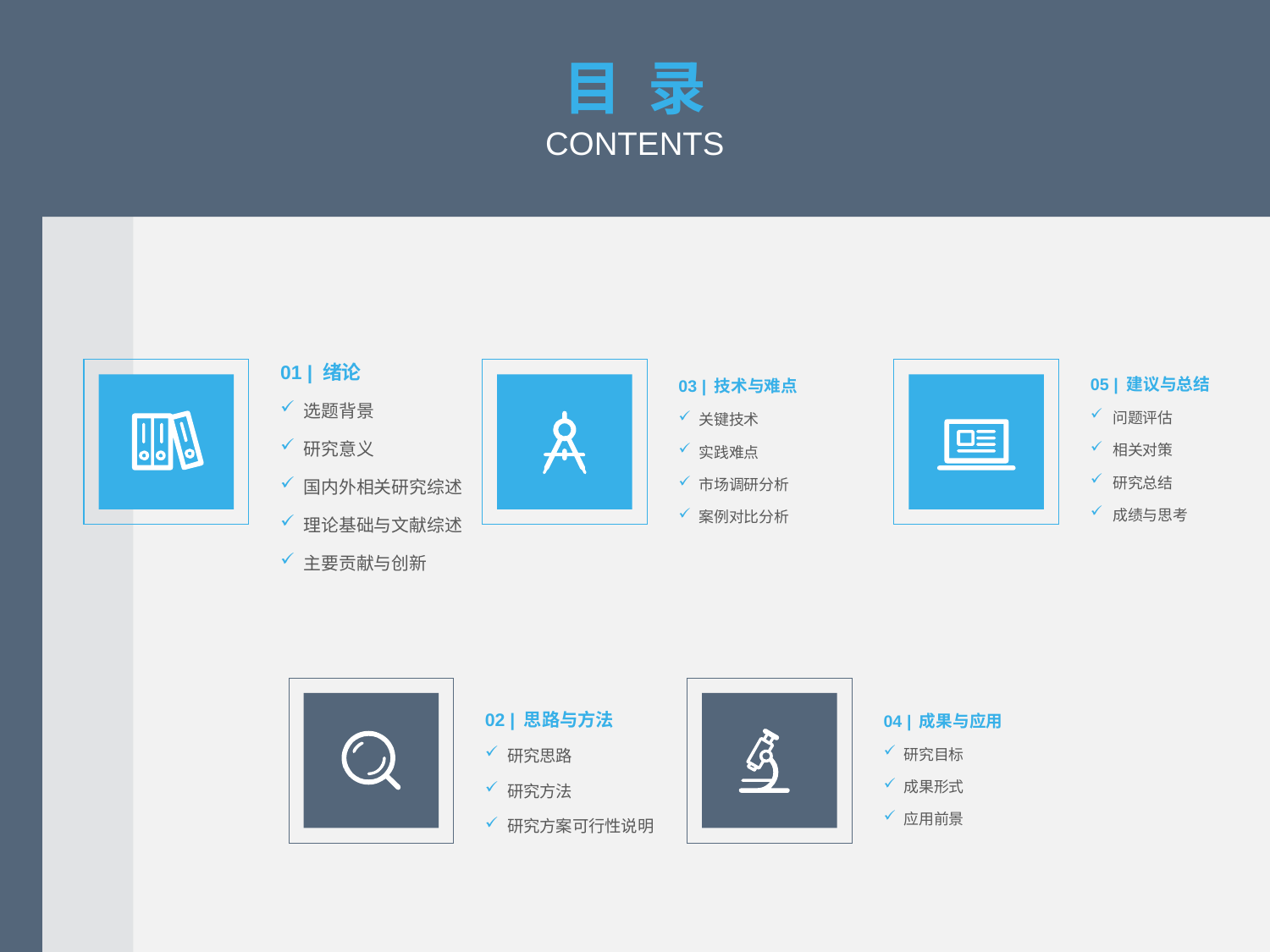

目  录
CONTENTS
01 | 绪论
选题背景
研究意义
国内外相关研究综述
理论基础与文献综述
主要贡献与创新

05 | 建议与总结
问题评估
相关对策
研究总结
成绩与思考
03 | 技术与难点
关键技术
实践难点
市场调研分析
案例对比分析

02 | 思路与方法
研究思路
研究方法
研究方案可行性说明
04 | 成果与应用
研究目标
成果形式
应用前景